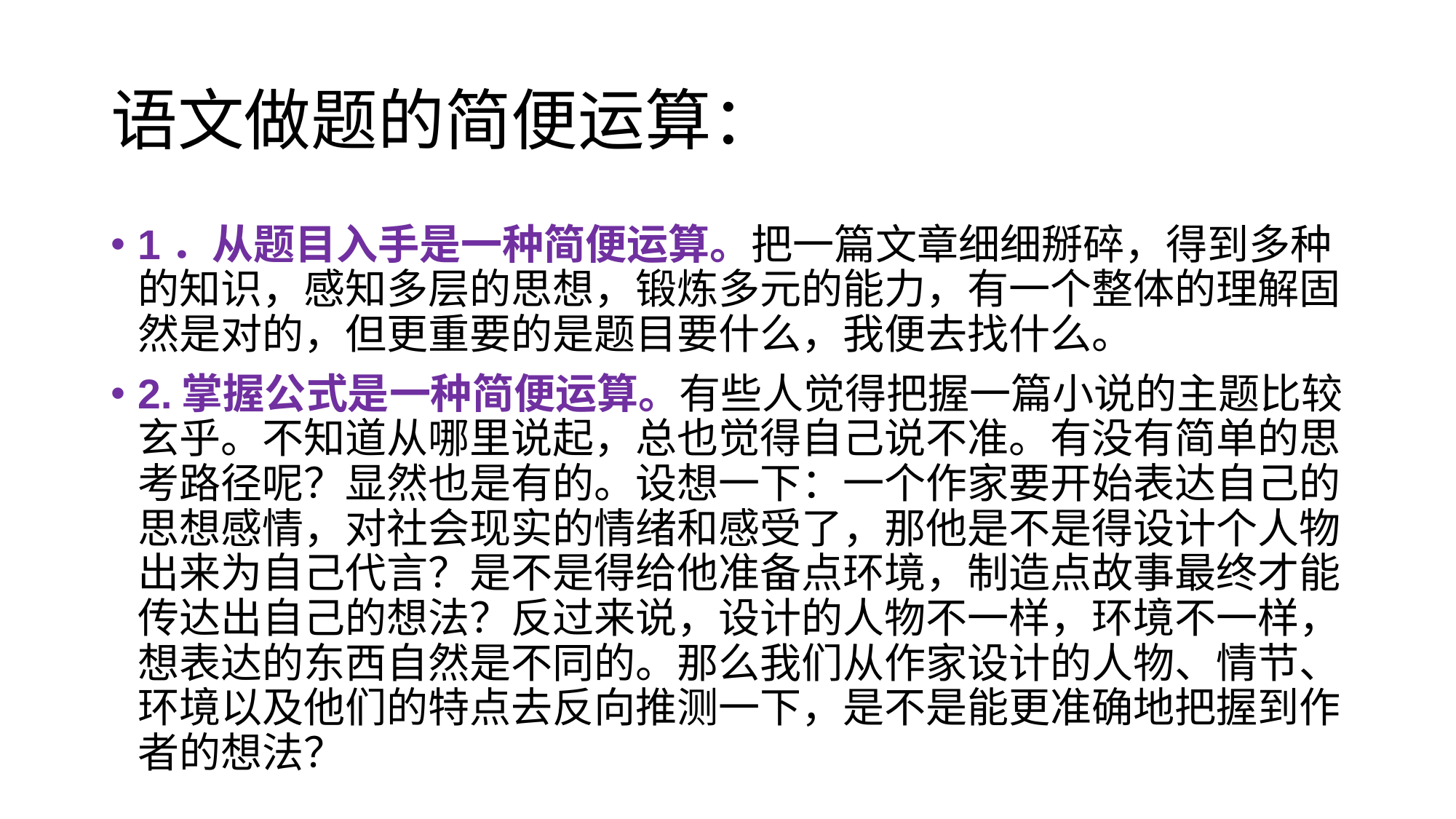

# 语文做题的简便运算：
1．从题目入手是一种简便运算。把一篇文章细细掰碎，得到多种的知识，感知多层的思想，锻炼多元的能力，有一个整体的理解固然是对的，但更重要的是题目要什么，我便去找什么。
2.掌握公式是一种简便运算。有些人觉得把握一篇小说的主题比较玄乎。不知道从哪里说起，总也觉得自己说不准。有没有简单的思考路径呢？显然也是有的。设想一下：一个作家要开始表达自己的思想感情，对社会现实的情绪和感受了，那他是不是得设计个人物出来为自己代言？是不是得给他准备点环境，制造点故事最终才能传达出自己的想法？反过来说，设计的人物不一样，环境不一样，想表达的东西自然是不同的。那么我们从作家设计的人物、情节、环境以及他们的特点去反向推测一下，是不是能更准确地把握到作者的想法？